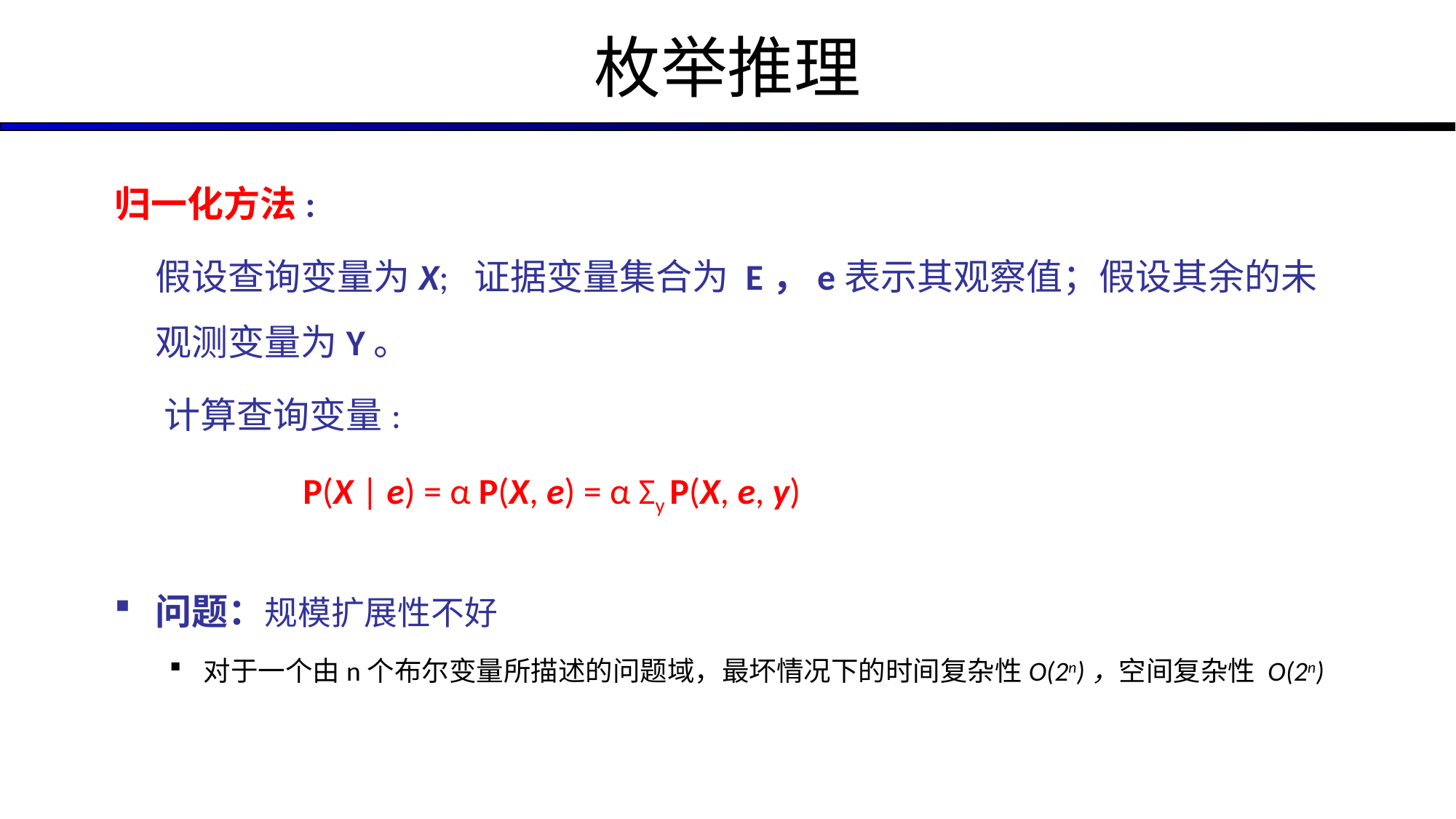

# 枚举推理
归一化方法:
	假设查询变量为X;  证据变量集合为 E，e表示其观察值；假设其余的未观测变量为Y。
     计算查询变量:
                       P(X | e) = α P(X, e) = α Σy P(X, e, y)

问题：规模扩展性不好
对于一个由n个布尔变量所描述的问题域，最坏情况下的时间复杂性O(2n)，空间复杂性 O(2n)